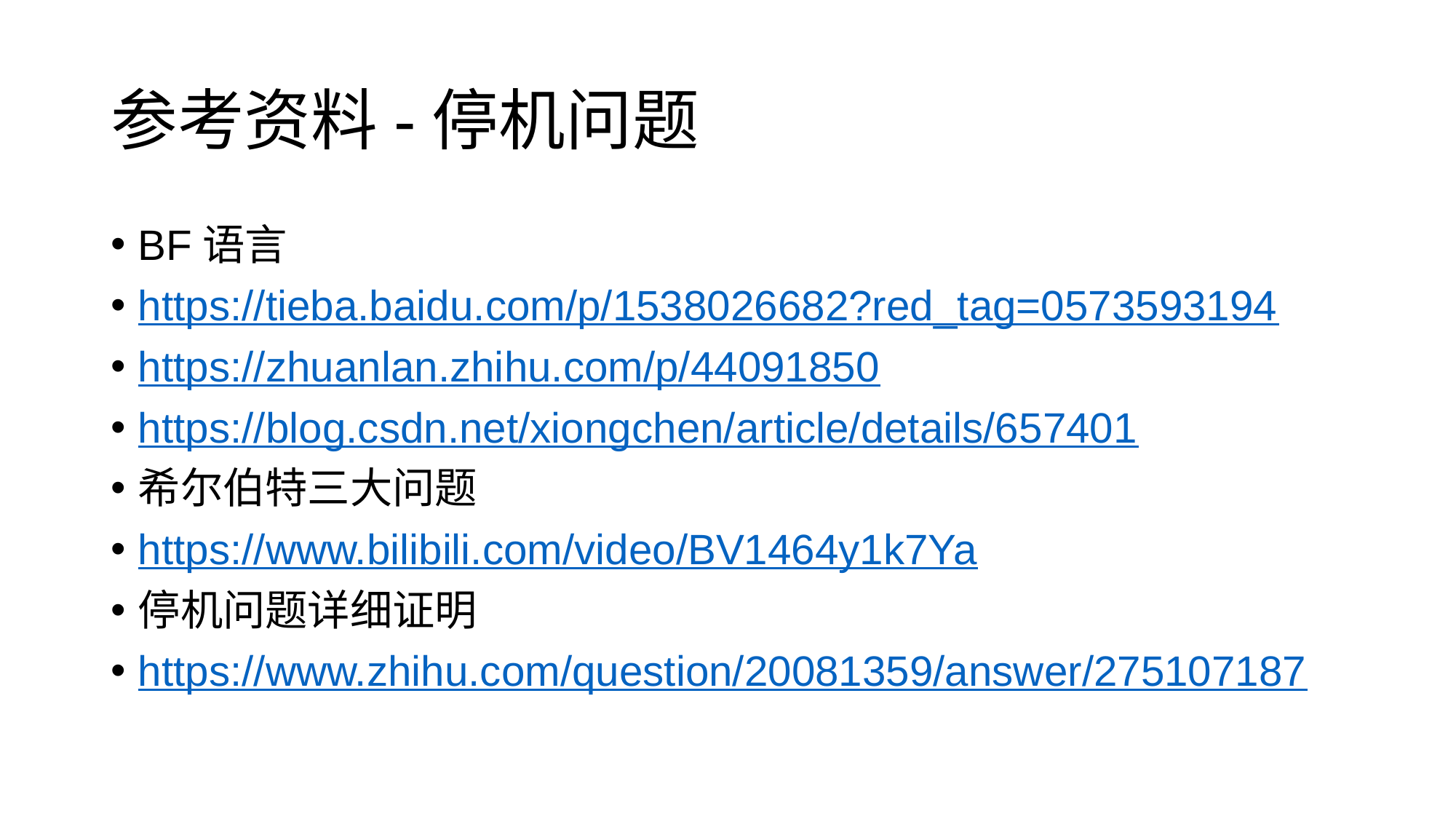

# 参考资料-停机问题
BF语言
https://tieba.baidu.com/p/1538026682?red_tag=0573593194
https://zhuanlan.zhihu.com/p/44091850
https://blog.csdn.net/xiongchen/article/details/657401
希尔伯特三大问题
https://www.bilibili.com/video/BV1464y1k7Ya
停机问题详细证明
https://www.zhihu.com/question/20081359/answer/275107187